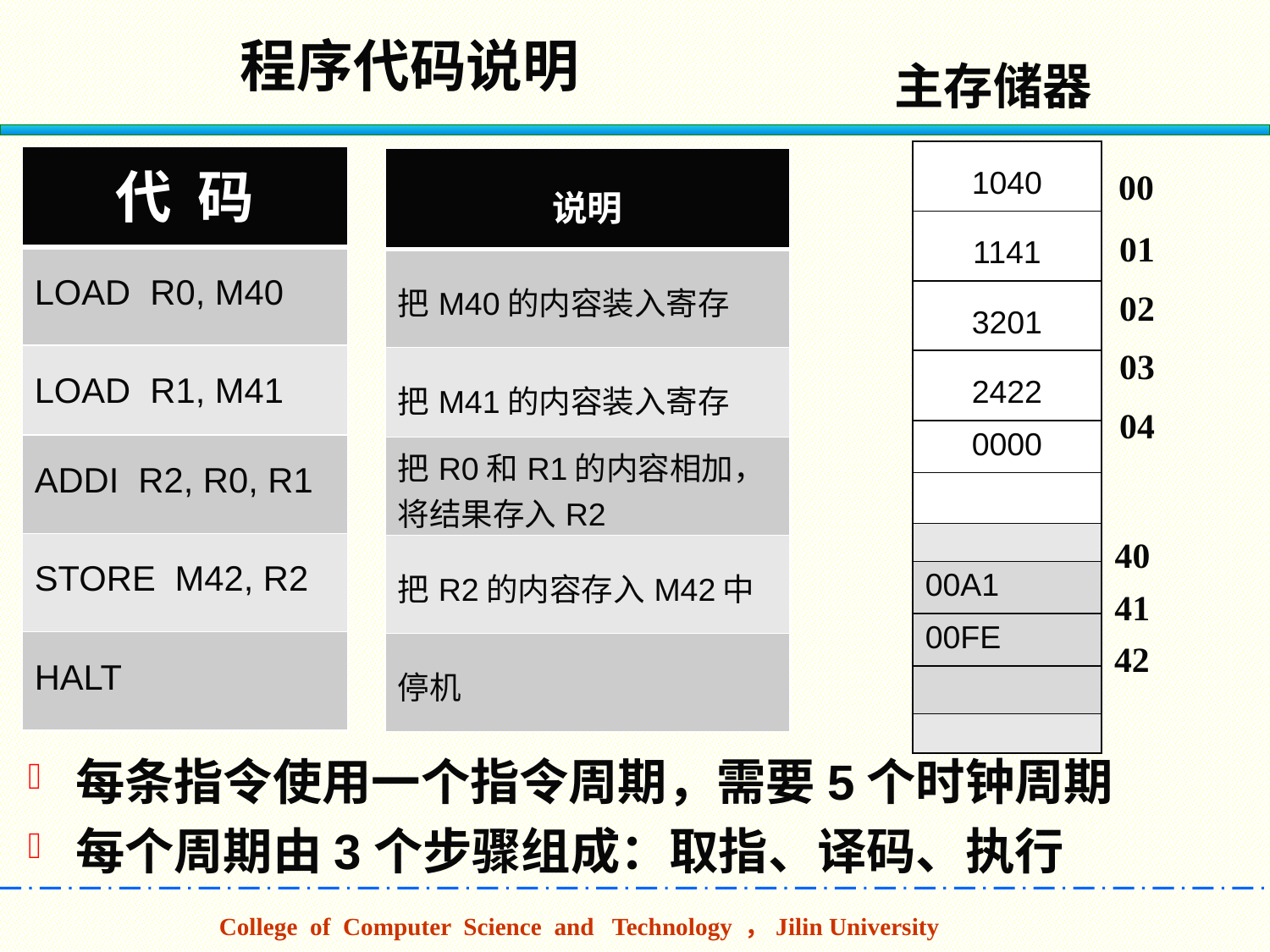

程序代码说明
主存储器
| 1040 |
| --- |
| 1141 |
| 3201 |
| 2422 |
| 0000 |
|  |
|  |
| 00A1 |
| 00FE |
|  |
|  |
| 代 码 |
| --- |
| LOAD R0, M40 |
| LOAD R1, M41 |
| ADDI R2, R0, R1 |
| STORE M42, R2 |
| HALT |
| 说明 |
| --- |
| 把M40的内容装入寄存R0 |
| 把M41的内容装入寄存R1 |
| 把R0和R1的内容相加，将结果存入R2 |
| 把R2的内容存入M42中 |
| 停机 |
00
01
02
03
04
40
41
42
每条指令使用一个指令周期，需要5个时钟周期
每个周期由3个步骤组成：取指、译码、执行